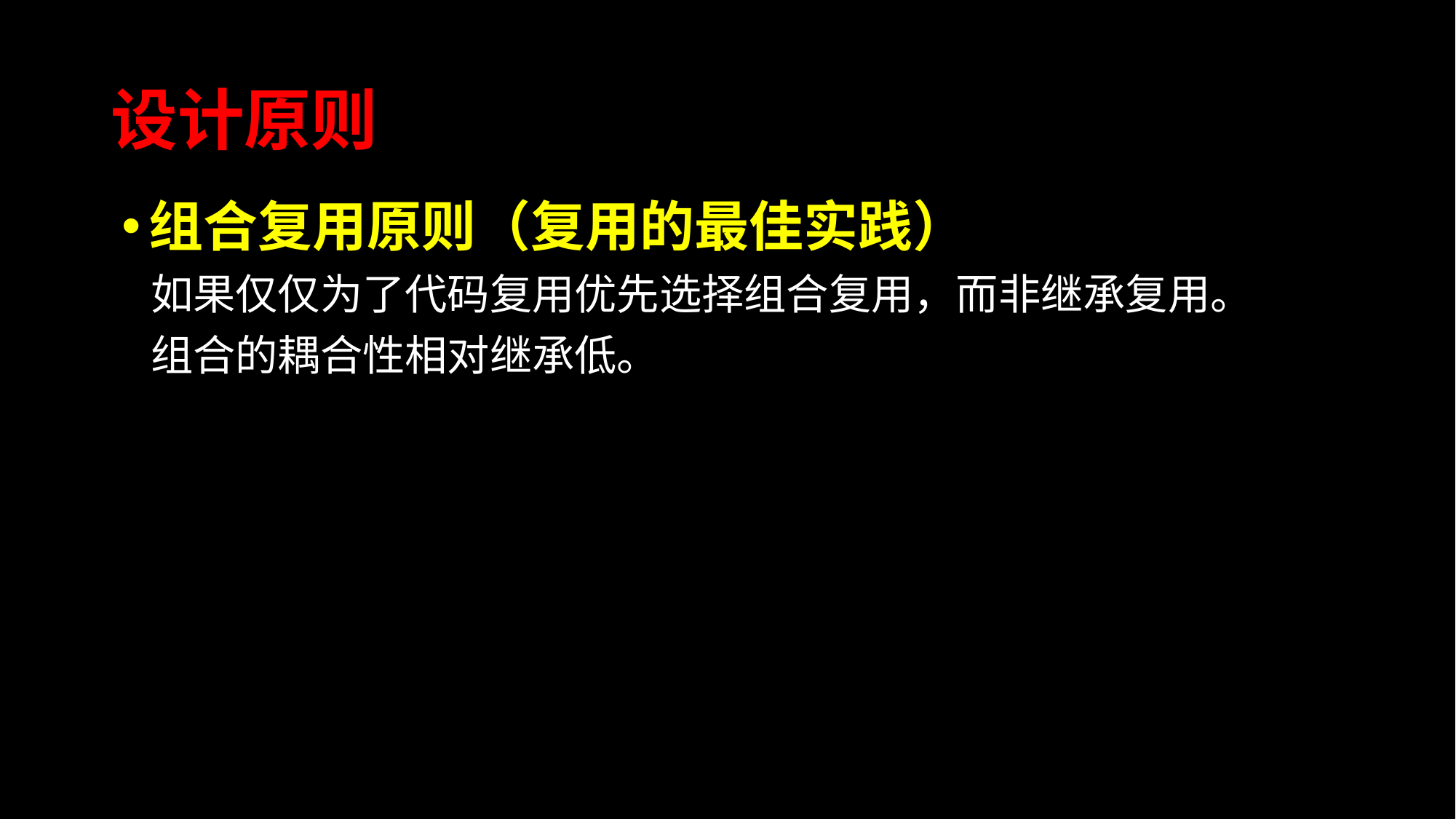

# 设计原则
组合复用原则（复用的最佳实践）
  如果仅仅为了代码复用优先选择组合复用，而非继承复用。
  组合的耦合性相对继承低。